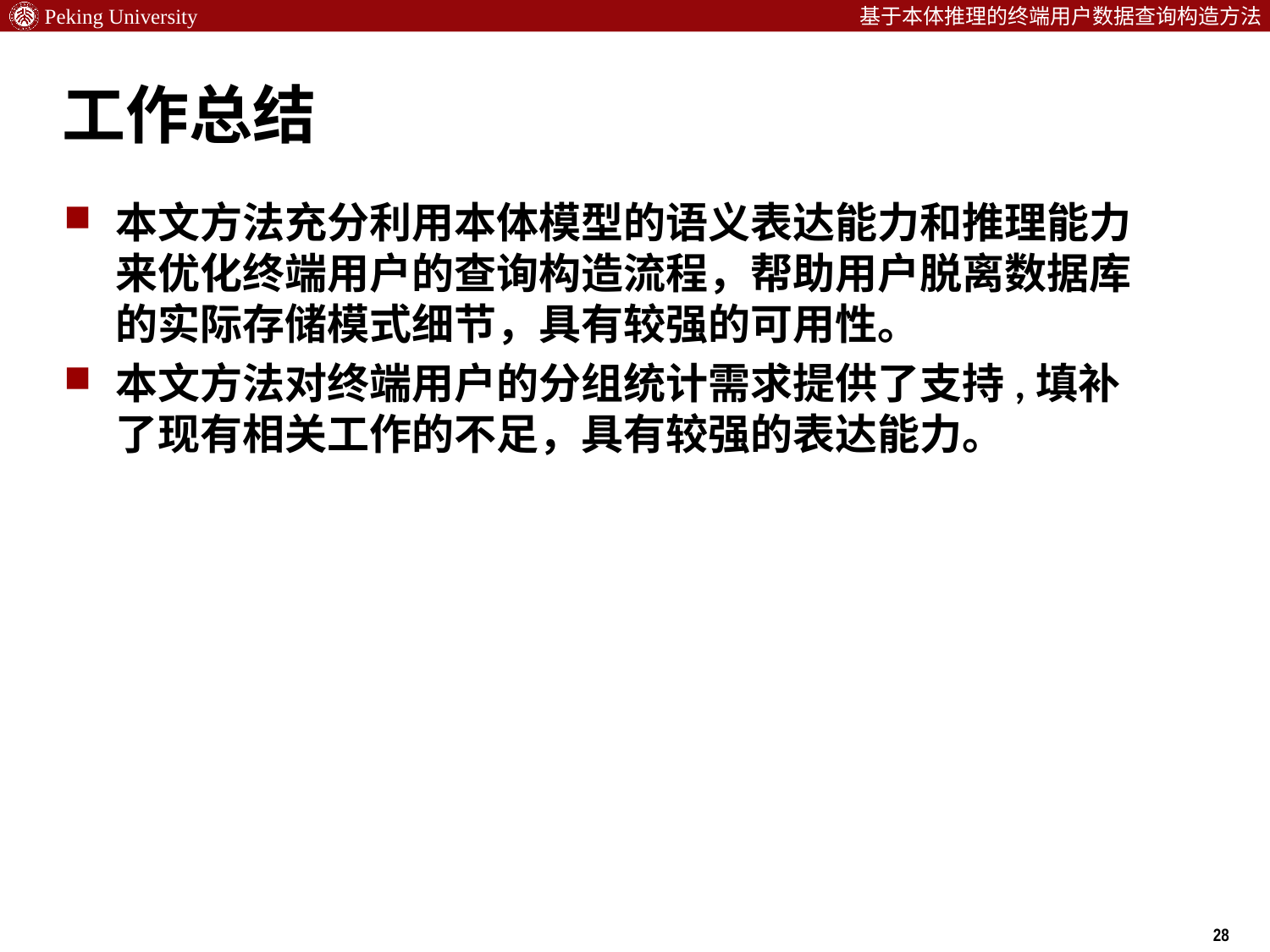

# 工作总结
本文方法充分利用本体模型的语义表达能力和推理能力来优化终端用户的查询构造流程，帮助用户脱离数据库的实际存储模式细节，具有较强的可用性。
本文方法对终端用户的分组统计需求提供了支持,填补了现有相关工作的不足，具有较强的表达能力。